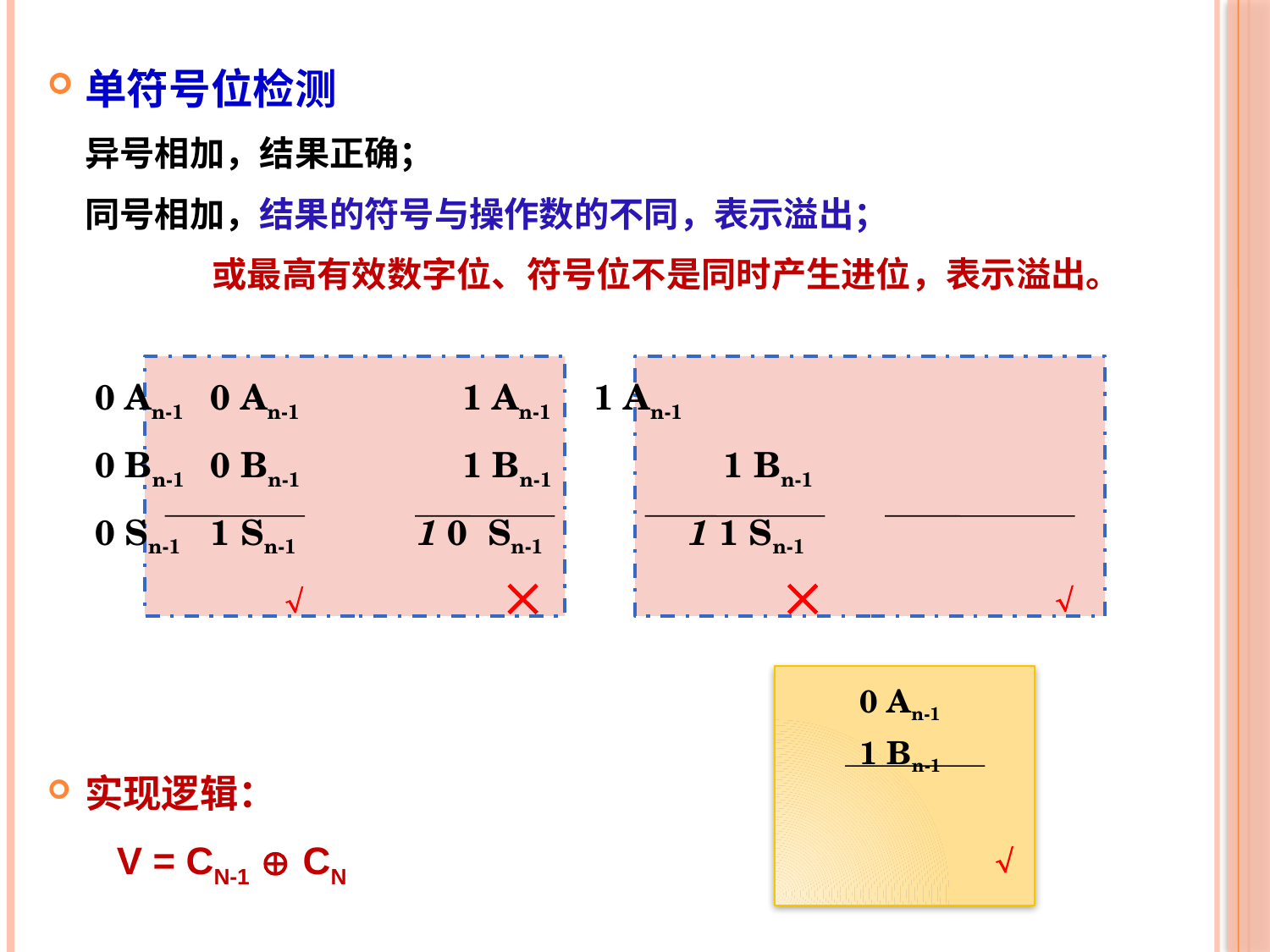

单符号位检测
	异号相加，结果正确；
	同号相加，结果的符号与操作数的不同，表示溢出；
                    或最高有效数字位、符号位不是同时产生进位，表示溢出。

		 0 An-1 		0 An-1	 	1 An-1		 1 An-1
		 0 Bn-1 		0 Bn-1 	 	1 Bn-1 	 	 1 Bn-1
		 0 Sn-1		1 Sn-1	             1 0  Sn-1	             1 1 Sn-1

实现逻辑：
	   V = CN-1 ⊕  CN

 ×
 ×
 √
 √
  0 An-1
1 Bn-1

 √